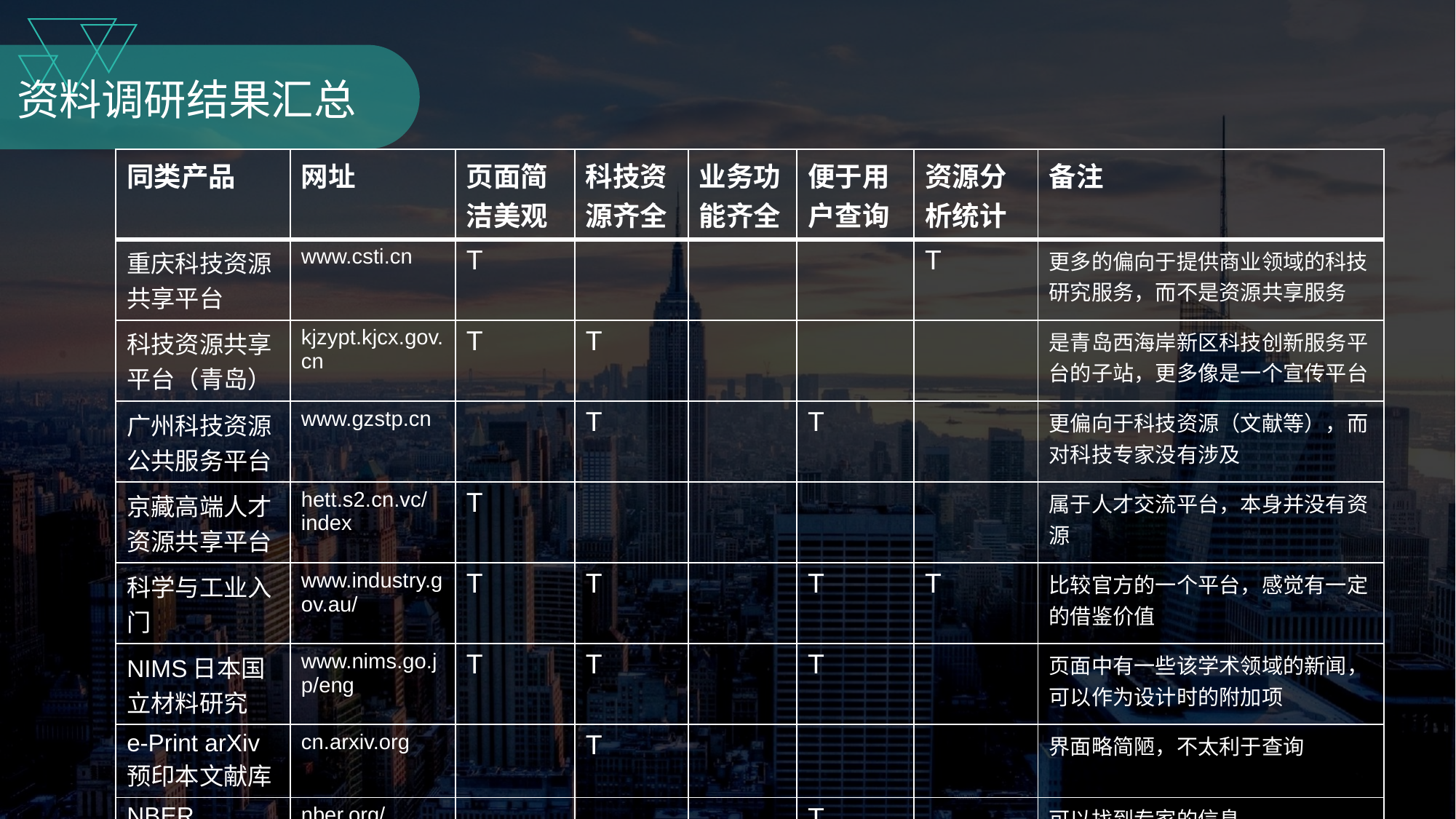

资料调研结果汇总
| 同类产品 | 网址 | 页面简洁美观 | 科技资源齐全 | 业务功能齐全 | 便于用户查询 | 资源分析统计 | 备注 |
| --- | --- | --- | --- | --- | --- | --- | --- |
| 重庆科技资源共享平台 | www.csti.cn | T |  |  |  | T | 更多的偏向于提供商业领域的科技研究服务，而不是资源共享服务 |
| 科技资源共享平台（青岛） | kjzypt.kjcx.gov.cn | T | T |  |  |  | 是青岛西海岸新区科技创新服务平台的子站，更多像是一个宣传平台 |
| 广州科技资源公共服务平台 | www.gzstp.cn |  | T |  | T |  | 更偏向于科技资源（文献等），而对科技专家没有涉及 |
| 京藏高端人才资源共享平台 | hett.s2.cn.vc/index | T |  |  |  |  | 属于人才交流平台，本身并没有资源 |
| 科学与工业入门 | www.industry.gov.au/ | T | T |  | T | T | 比较官方的一个平台，感觉有一定的借鉴价值 |
| NIMS日本国立材料研究 | www.nims.go.jp/eng | T | T |  | T |  | 页面中有一些该学术领域的新闻，可以作为设计时的附加项 |
| e-Print arXiv 预印本文献库 | cn.arxiv.org |  | T |  |  |  | 界面略简陋，不太利于查询 |
| NBER Working Paper | nber.org/ |  |  |  | T |  | 可以找到专家的信息 |